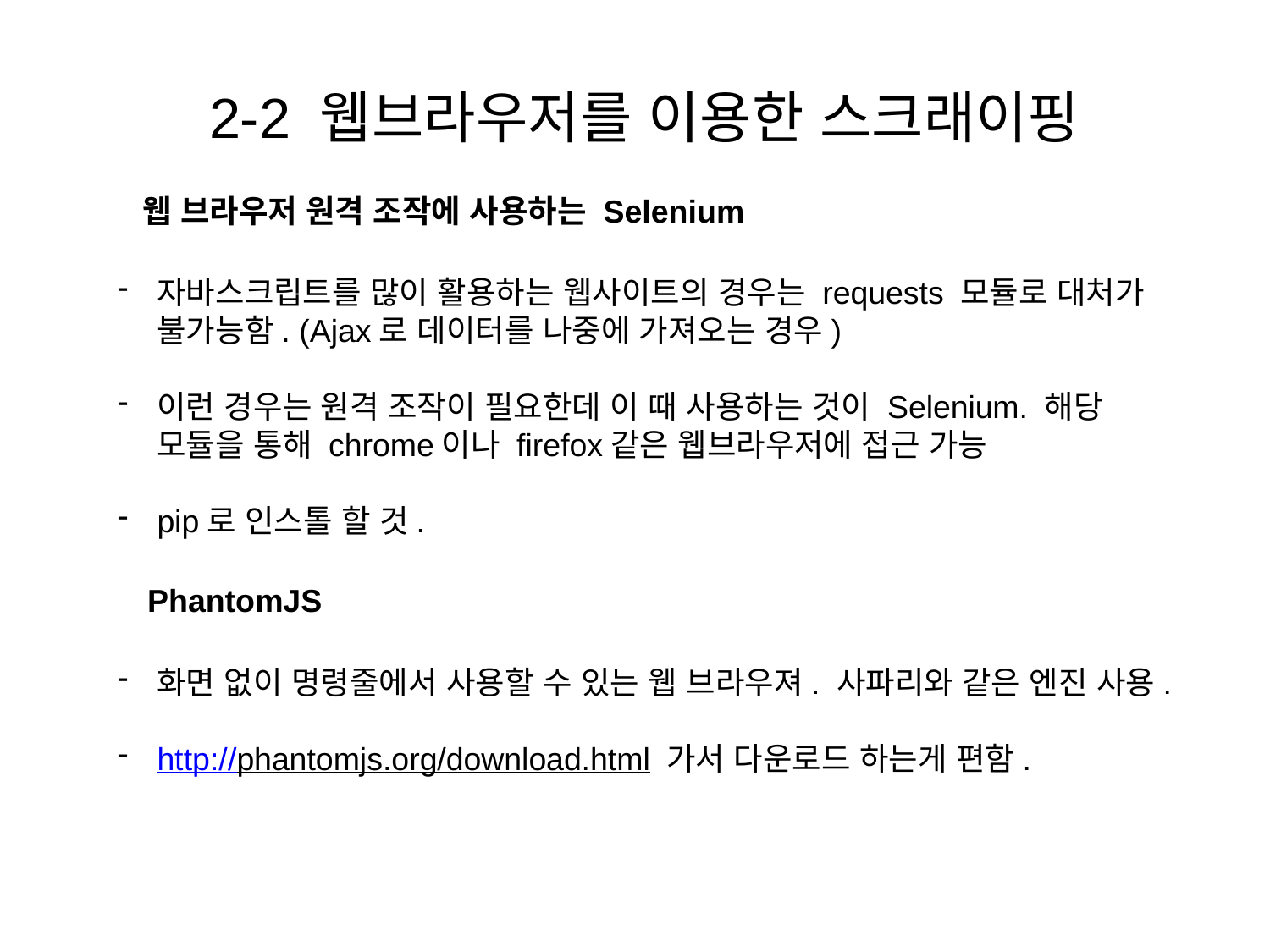

2-2 웹브라우저를 이용한 스크래이핑
웹 브라우저 원격 조작에 사용하는 Selenium
자바스크립트를 많이 활용하는 웹사이트의 경우는 requests 모듈로 대처가 불가능함. (Ajax로 데이터를 나중에 가져오는 경우)

이런 경우는 원격 조작이 필요한데 이 때 사용하는 것이 Selenium. 해당 모듈을 통해 chrome이나 firefox같은 웹브라우저에 접근 가능

pip로 인스톨 할 것.

PhantomJS
화면 없이 명령줄에서 사용할 수 있는 웹 브라우져. 사파리와 같은 엔진 사용.

http://phantomjs.org/download.html 가서 다운로드 하는게 편함.